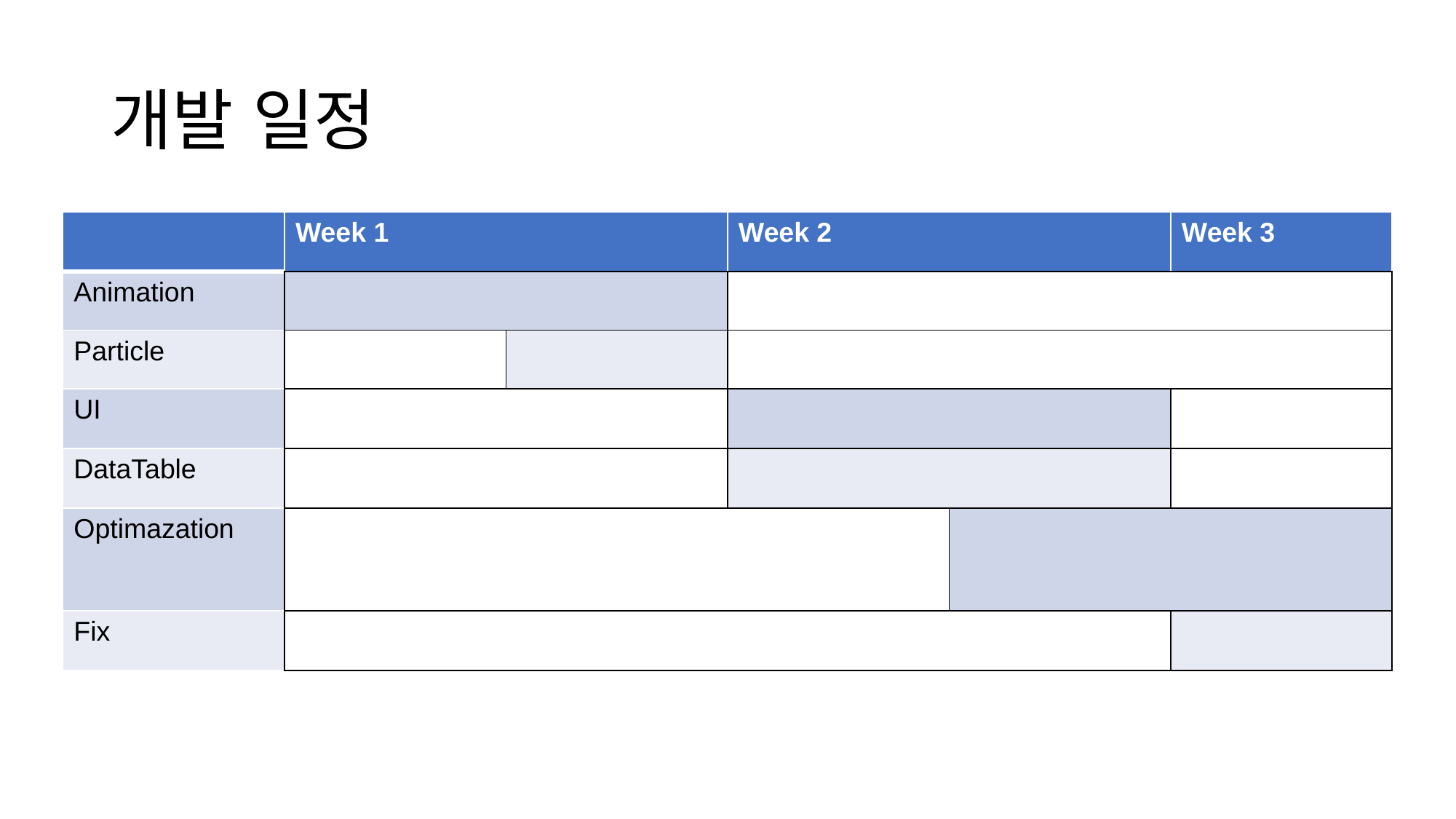

# 개발 일정
|  | Week 1 |  | Week 2 |  | Week 3 |
| --- | --- | --- | --- | --- | --- |
| Animation |  |  |  |  |  |
| Particle |  |  |  |  |  |
| UI |  |  |  |  |  |
| DataTable |  |  |  |  |  |
| Optimazation |  |  |  |  |  |
| Fix |  |  |  |  |  |